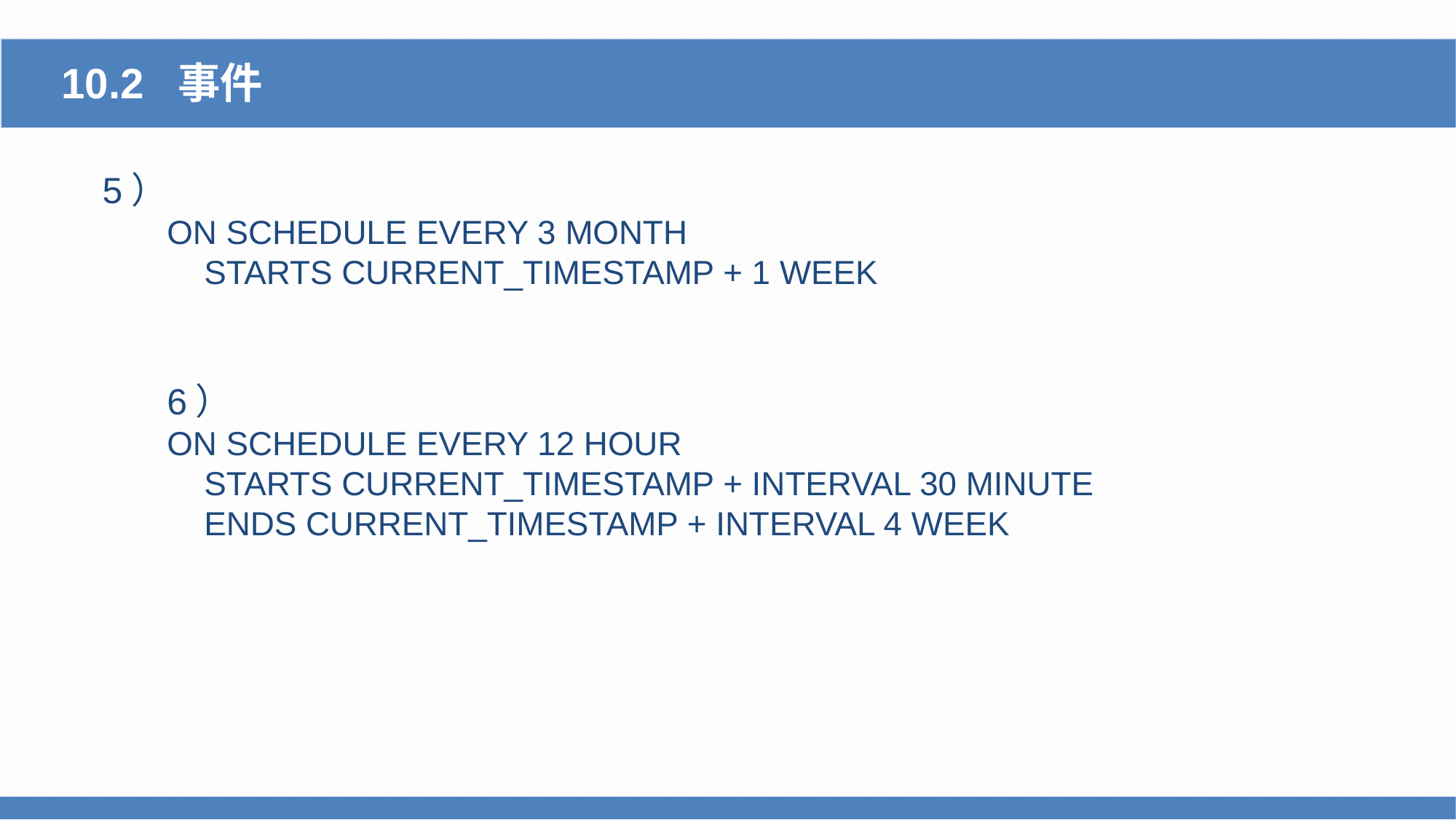

10.2  事件
5）
ON SCHEDULE EVERY 3 MONTH
    STARTS CURRENT_TIMESTAMP + 1 WEEK

6）
ON SCHEDULE EVERY 12 HOUR
    STARTS CURRENT_TIMESTAMP + INTERVAL 30 MINUTE
    ENDS CURRENT_TIMESTAMP + INTERVAL 4 WEEK